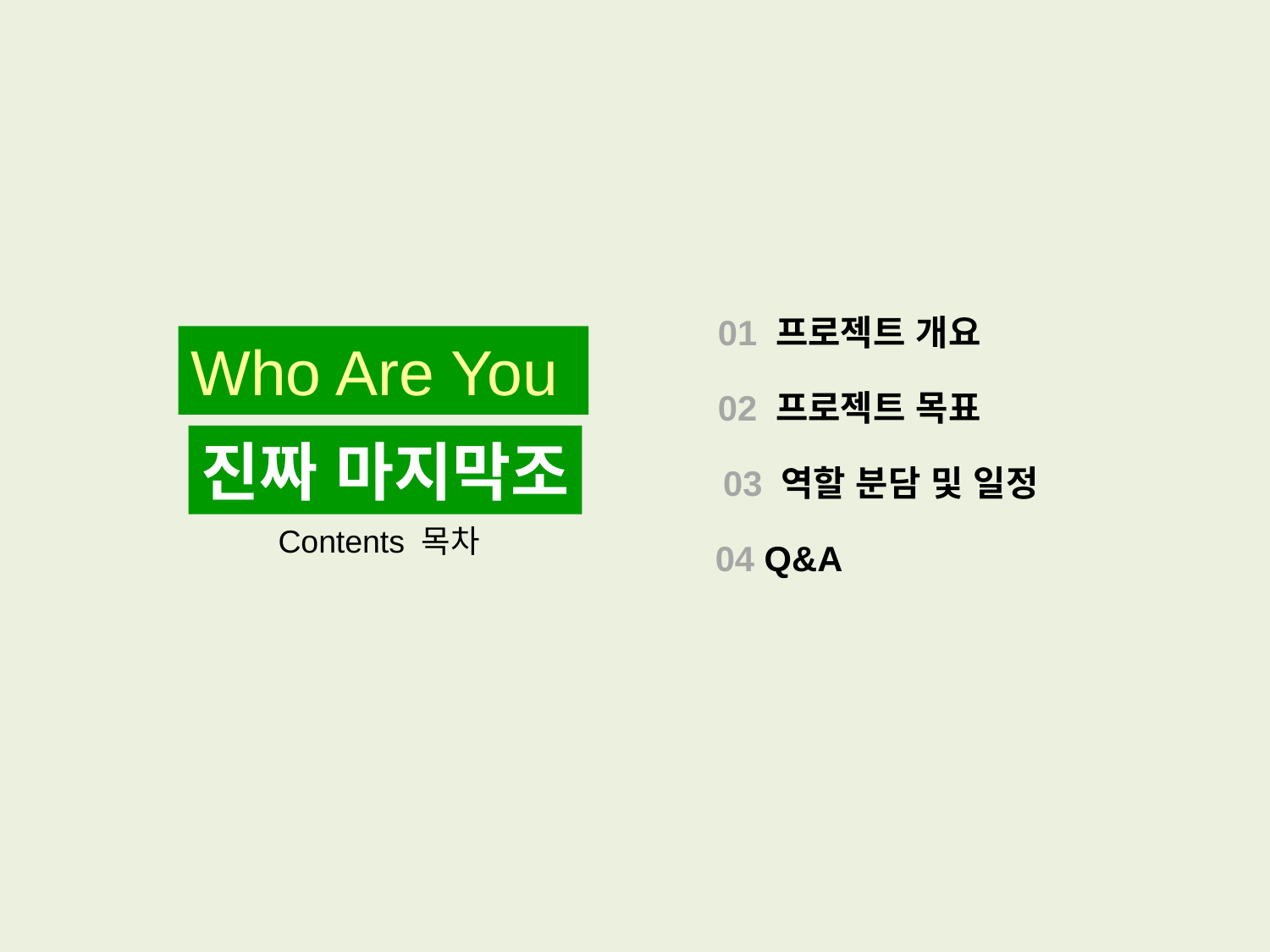

01 프로젝트 개요
Who Are You
02 프로젝트 목표
진짜 마지막조
03 역할 분담 및 일정
Contents 목차
04 Q&A